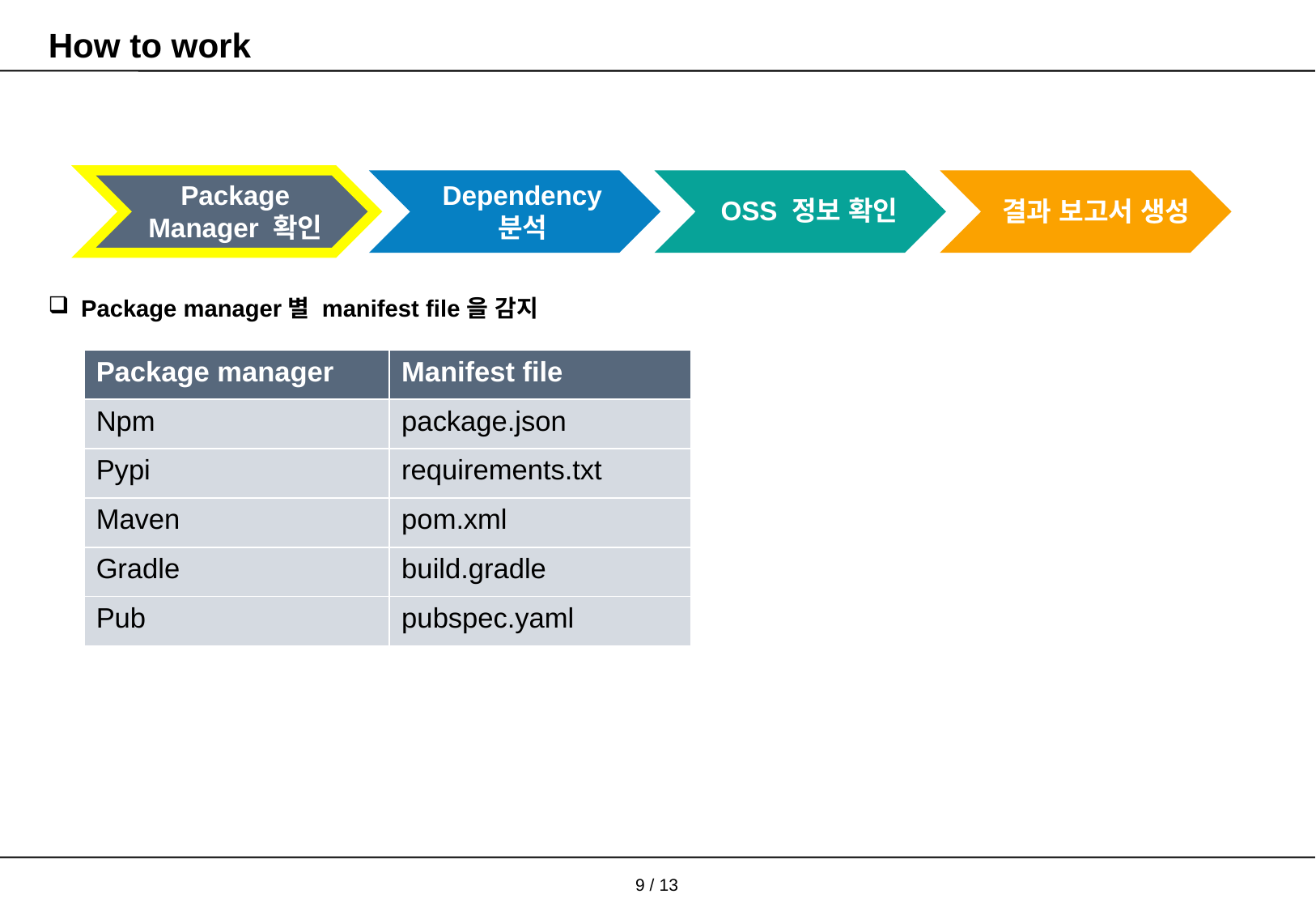

# How to work

Package Manager 확인

Package Manager 확인

Dependency 분석
결과 보고서 생성
OSS 정보 확인
Package manager별 manifest file을 감지

| Package manager | Manifest file |
| --- | --- |
| Npm | package.json |
| Pypi | requirements.txt |
| Maven | pom.xml |
| Gradle | build.gradle |
| Pub | pubspec.yaml |